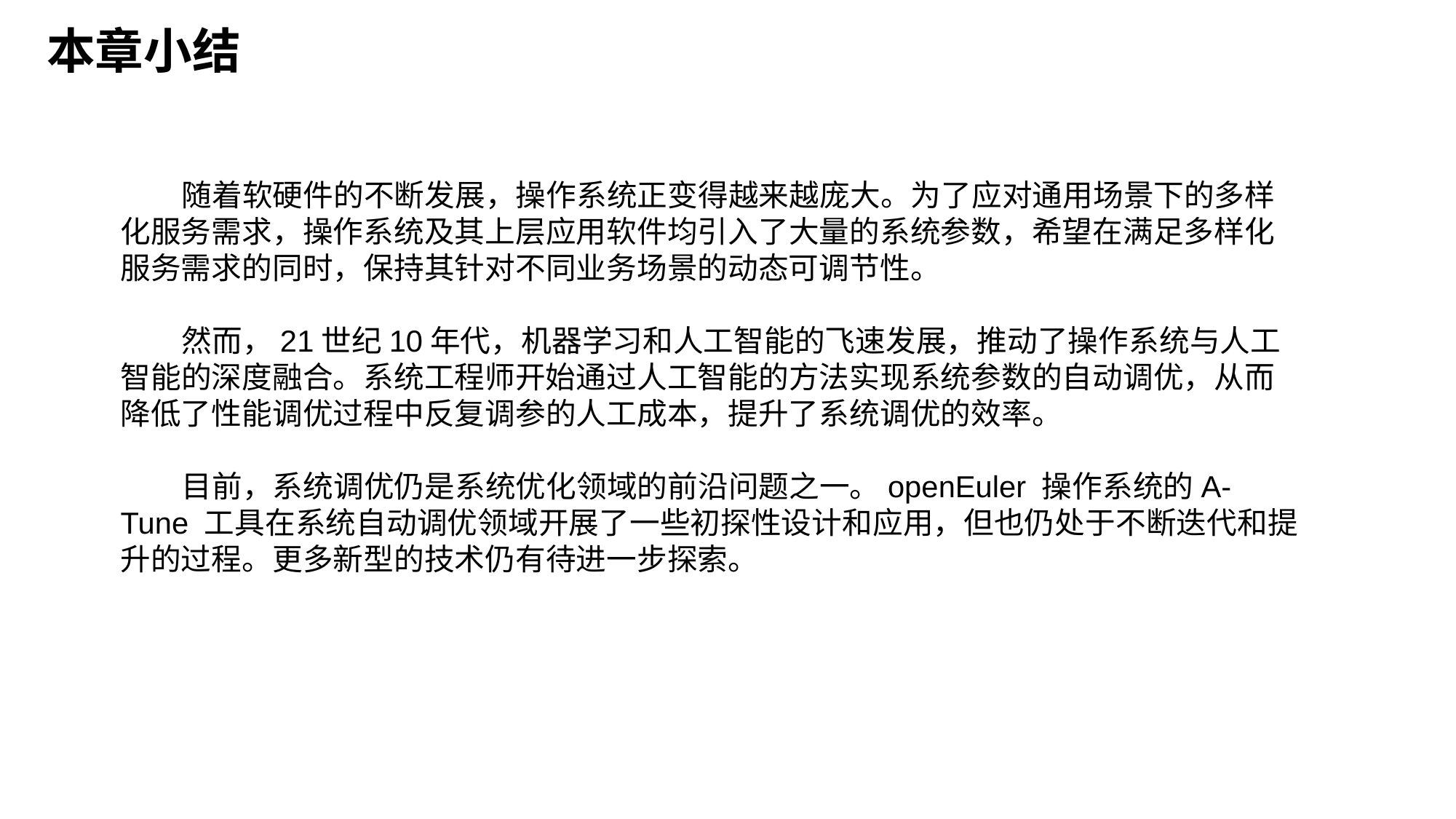

本章小结
        随着软硬件的不断发展，操作系统正变得越来越庞大。为了应对通用场景下的多样化服务需求，操作系统及其上层应用软件均引入了大量的系统参数，希望在满足多样化服务需求的同时，保持其针对不同业务场景的动态可调节性。

        然而，21世纪10年代，机器学习和人工智能的飞速发展，推动了操作系统与人工智能的深度融合。系统工程师开始通过人工智能的方法实现系统参数的自动调优，从而降低了性能调优过程中反复调参的人工成本，提升了系统调优的效率。

        目前，系统调优仍是系统优化领域的前沿问题之一。openEuler 操作系统的A-Tune 工具在系统自动调优领域开展了一些初探性设计和应用，但也仍处于不断迭代和提升的过程。更多新型的技术仍有待进一步探索。